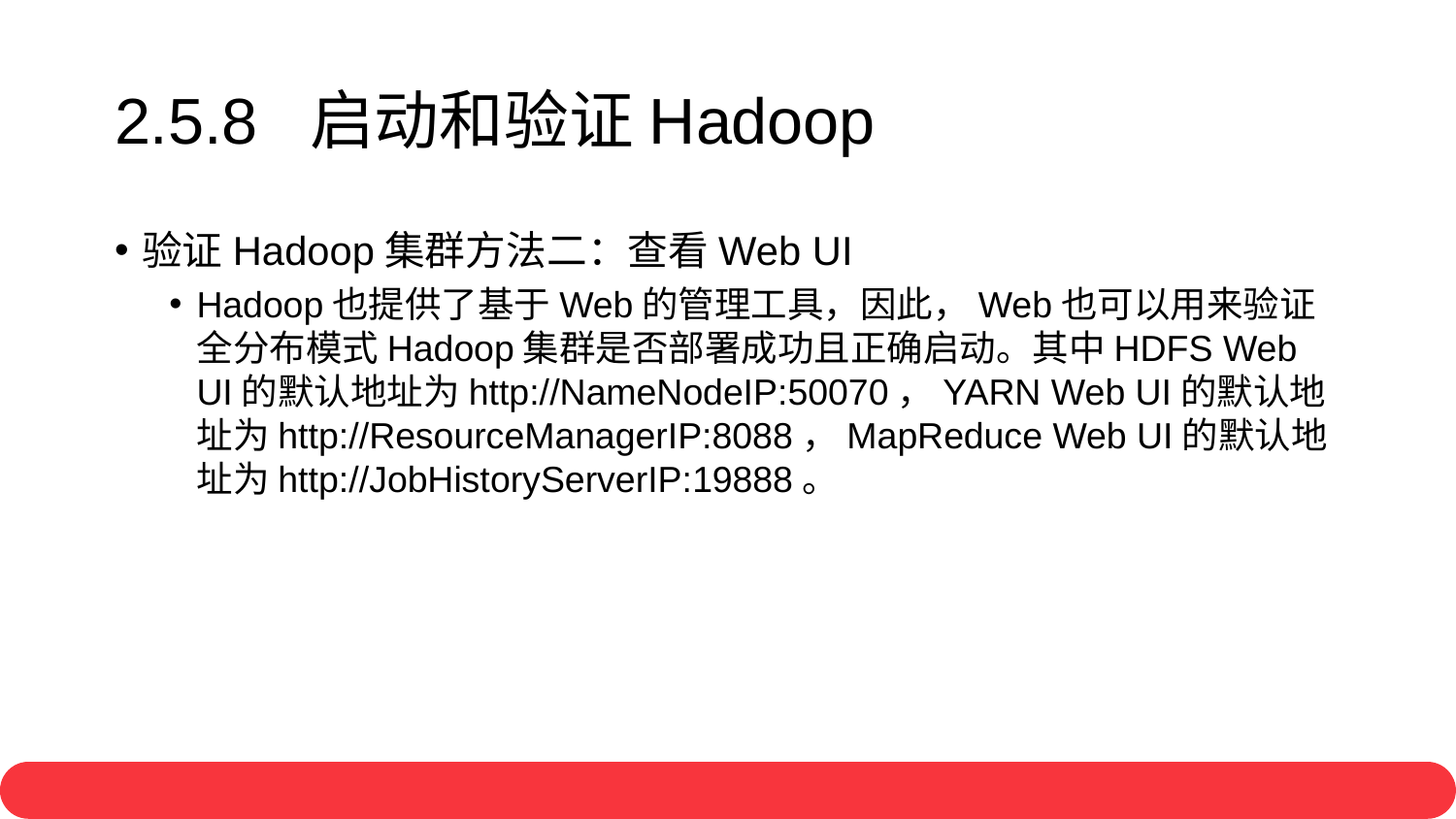

# 2.5.8  启动和验证Hadoop
验证Hadoop集群方法二：查看Web UI
Hadoop也提供了基于Web的管理工具，因此，Web也可以用来验证全分布模式Hadoop集群是否部署成功且正确启动。其中HDFS Web UI的默认地址为http://NameNodeIP:50070，YARN Web UI的默认地址为http://ResourceManagerIP:8088，MapReduce Web UI的默认地址为http://JobHistoryServerIP:19888。